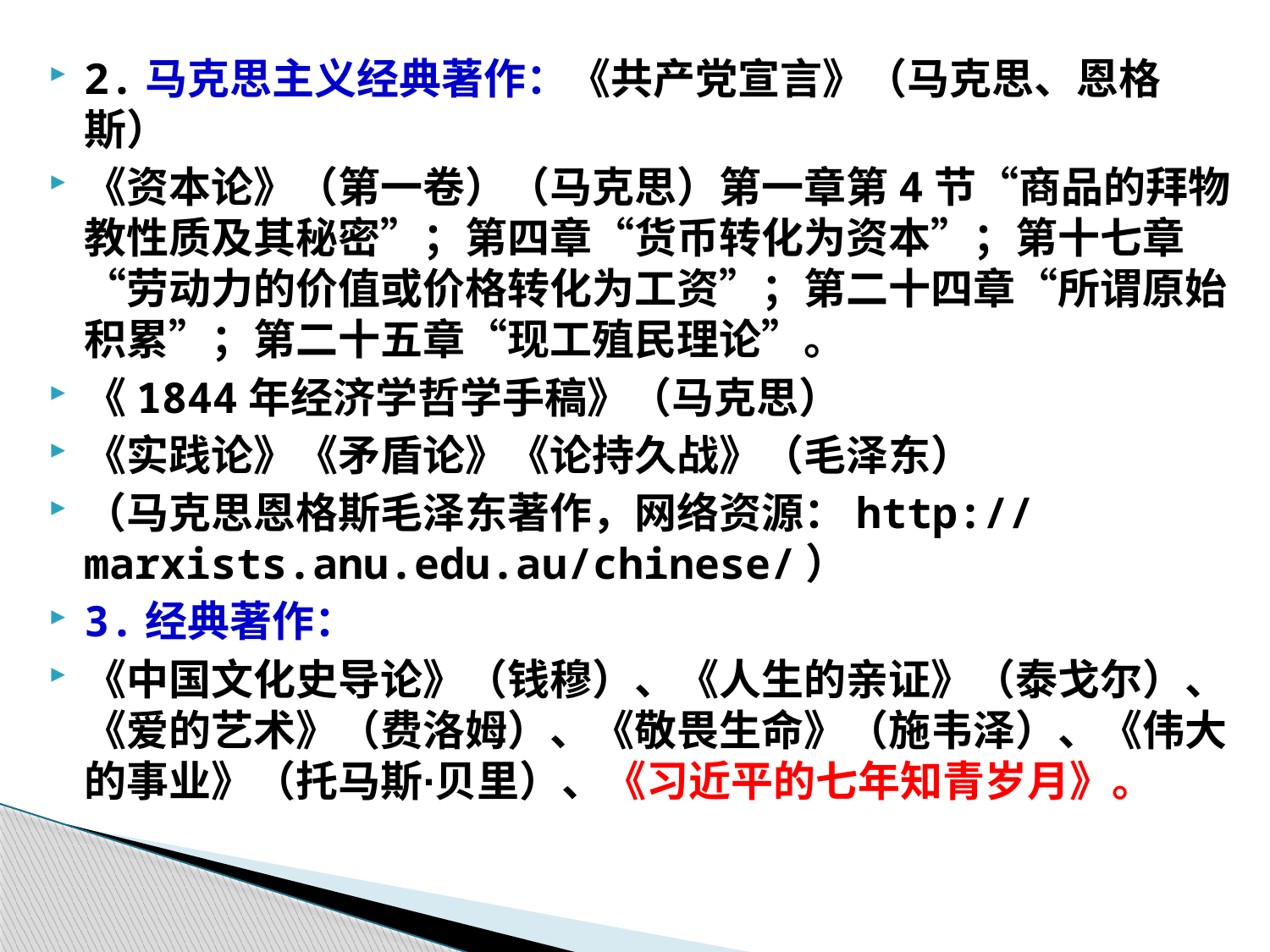

2.马克思主义经典著作：《共产党宣言》（马克思、恩格斯）
《资本论》（第一卷）（马克思）第一章第4节“商品的拜物教性质及其秘密”；第四章“货币转化为资本”；第十七章“劳动力的价值或价格转化为工资”；第二十四章“所谓原始积累”；第二十五章“现工殖民理论”。
《1844年经济学哲学手稿》（马克思）
《实践论》《矛盾论》《论持久战》（毛泽东）
（马克思恩格斯毛泽东著作，网络资源：http://marxists.anu.edu.au/chinese/）
3.经典著作：
《中国文化史导论》（钱穆）、《人生的亲证》（泰戈尔）、《爱的艺术》（费洛姆）、《敬畏生命》（施韦泽）、《伟大的事业》（托马斯∙贝里）、《习近平的七年知青岁月》。